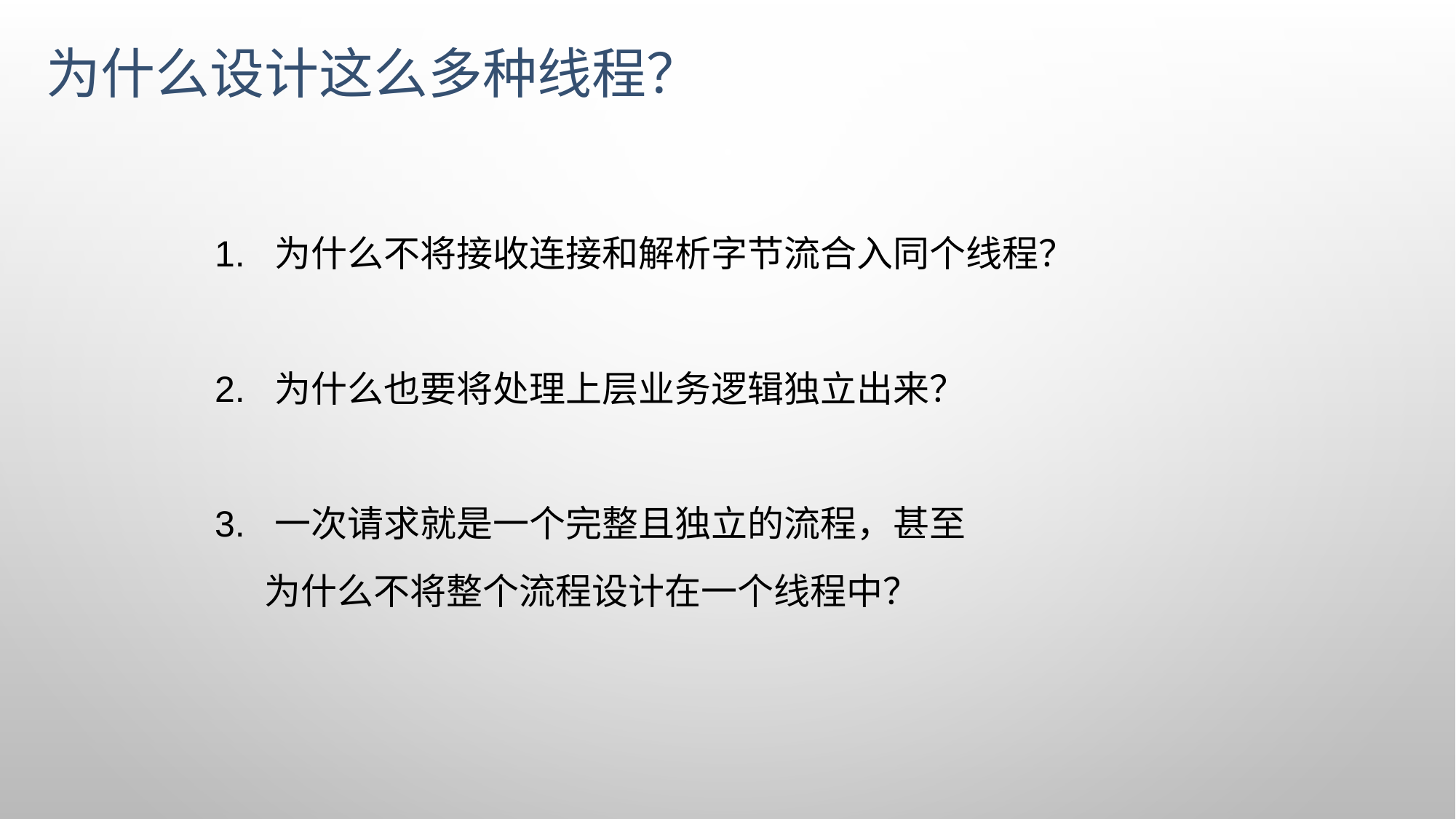

为什么设计这么多种线程？
1.  为什么不将接收连接和解析字节流合入同个线程？

2.  为什么也要将处理上层业务逻辑独立出来？

3.  一次请求就是一个完整且独立的流程，甚至
     为什么不将整个流程设计在一个线程中？